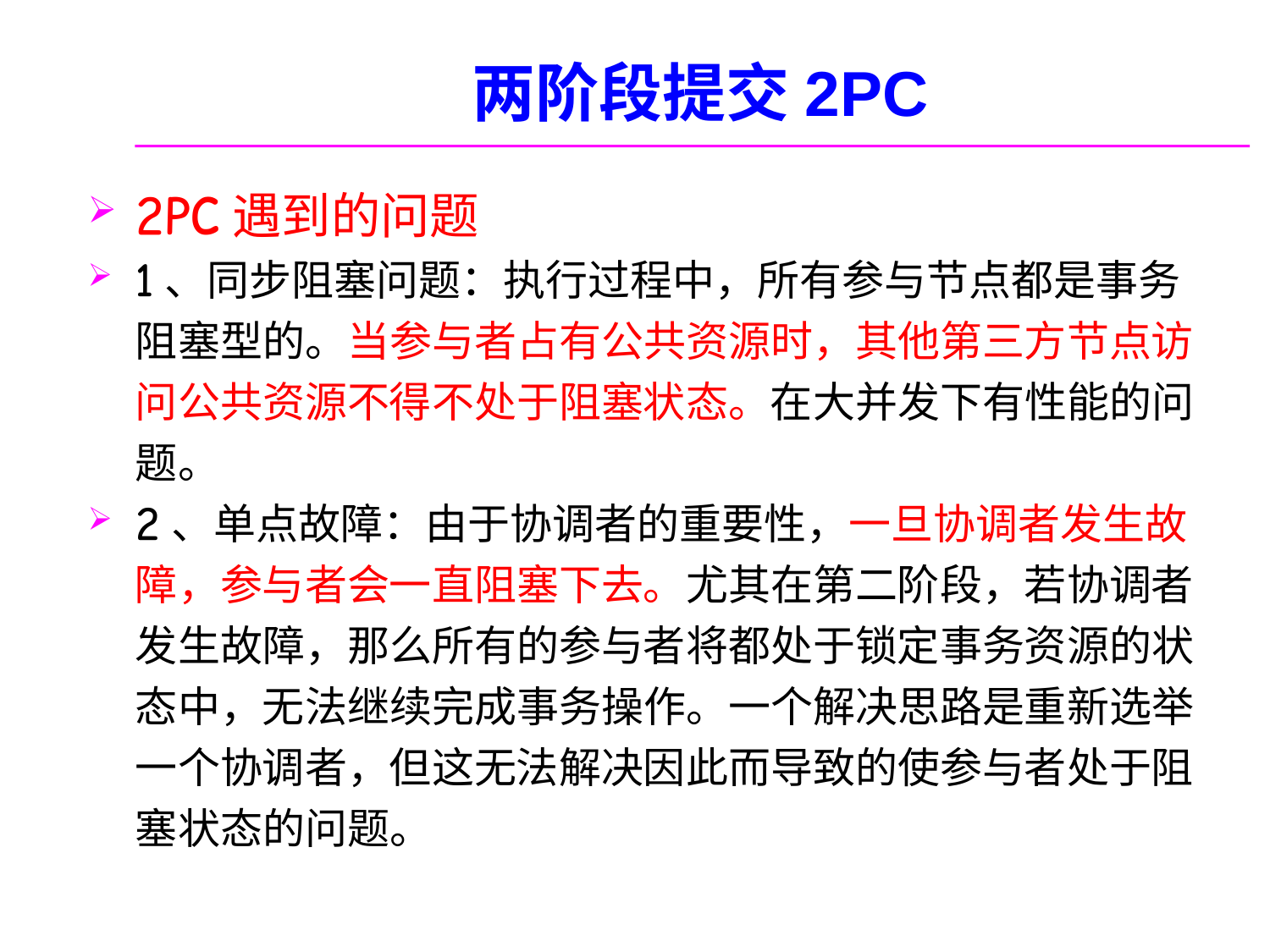

# 两阶段提交2PC
2PC遇到的问题
1、同步阻塞问题：执行过程中，所有参与节点都是事务阻塞型的。当参与者占有公共资源时，其他第三方节点访问公共资源不得不处于阻塞状态。在大并发下有性能的问题。
2、单点故障：由于协调者的重要性，一旦协调者发生故障，参与者会一直阻塞下去。尤其在第二阶段，若协调者发生故障，那么所有的参与者将都处于锁定事务资源的状态中，无法继续完成事务操作。一个解决思路是重新选举一个协调者，但这无法解决因此而导致的使参与者处于阻塞状态的问题。

31